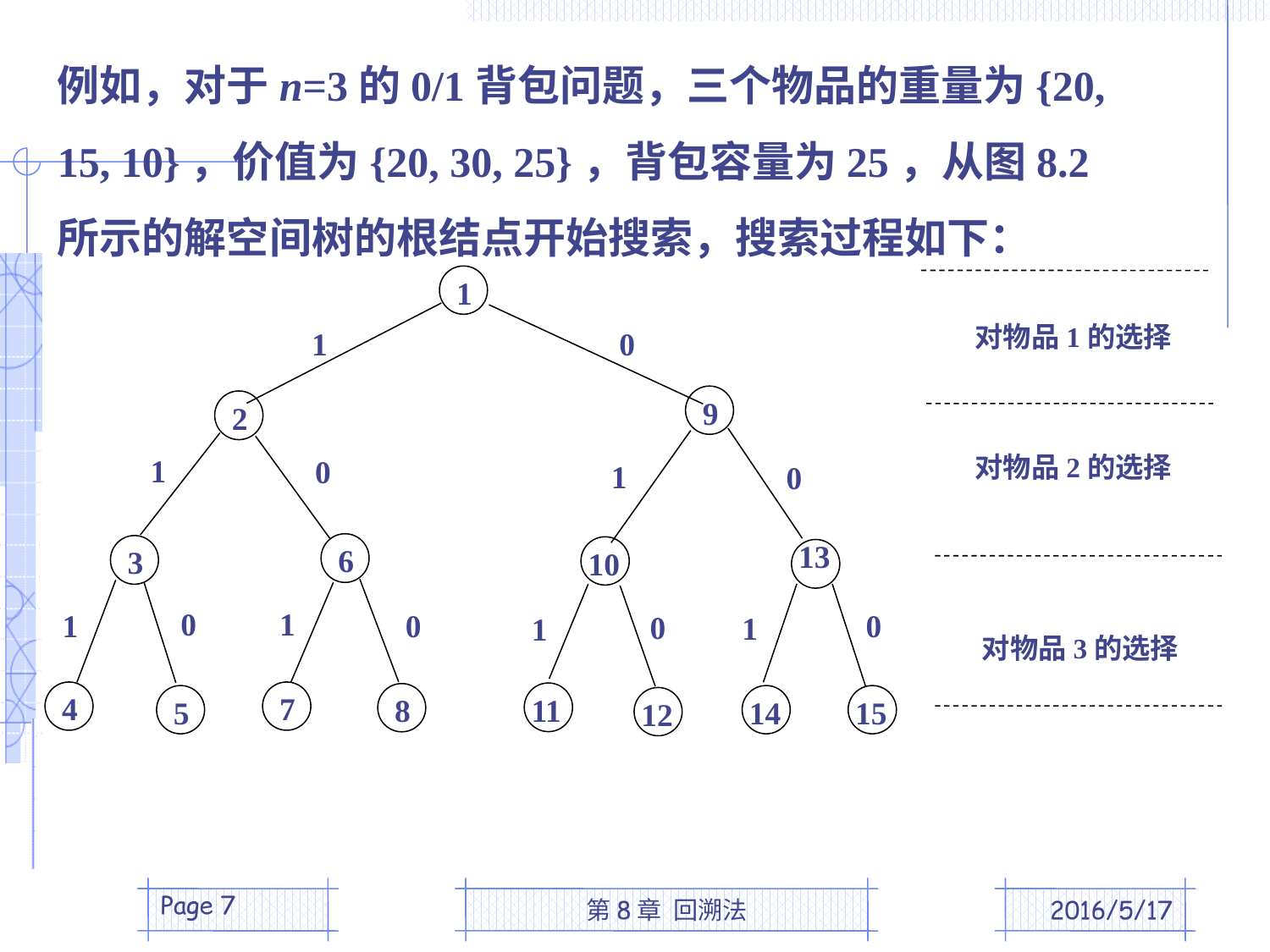

例如，对于n=3的0/1背包问题，三个物品的重量为{20, 15, 10}，价值为{20, 30, 25}，背包容量为25，从图8.2所示的解空间树的根结点开始搜索，搜索过程如下：
1

1
0
对物品1的选择
9
2

1
0
1
0
对物品2的选择
6
3
10
13

0
1
1
0
0
0
1
1
对物品3的选择
4
7
11
8
5
14
15
12

Page 7
第8章  回溯法
2016/5/17